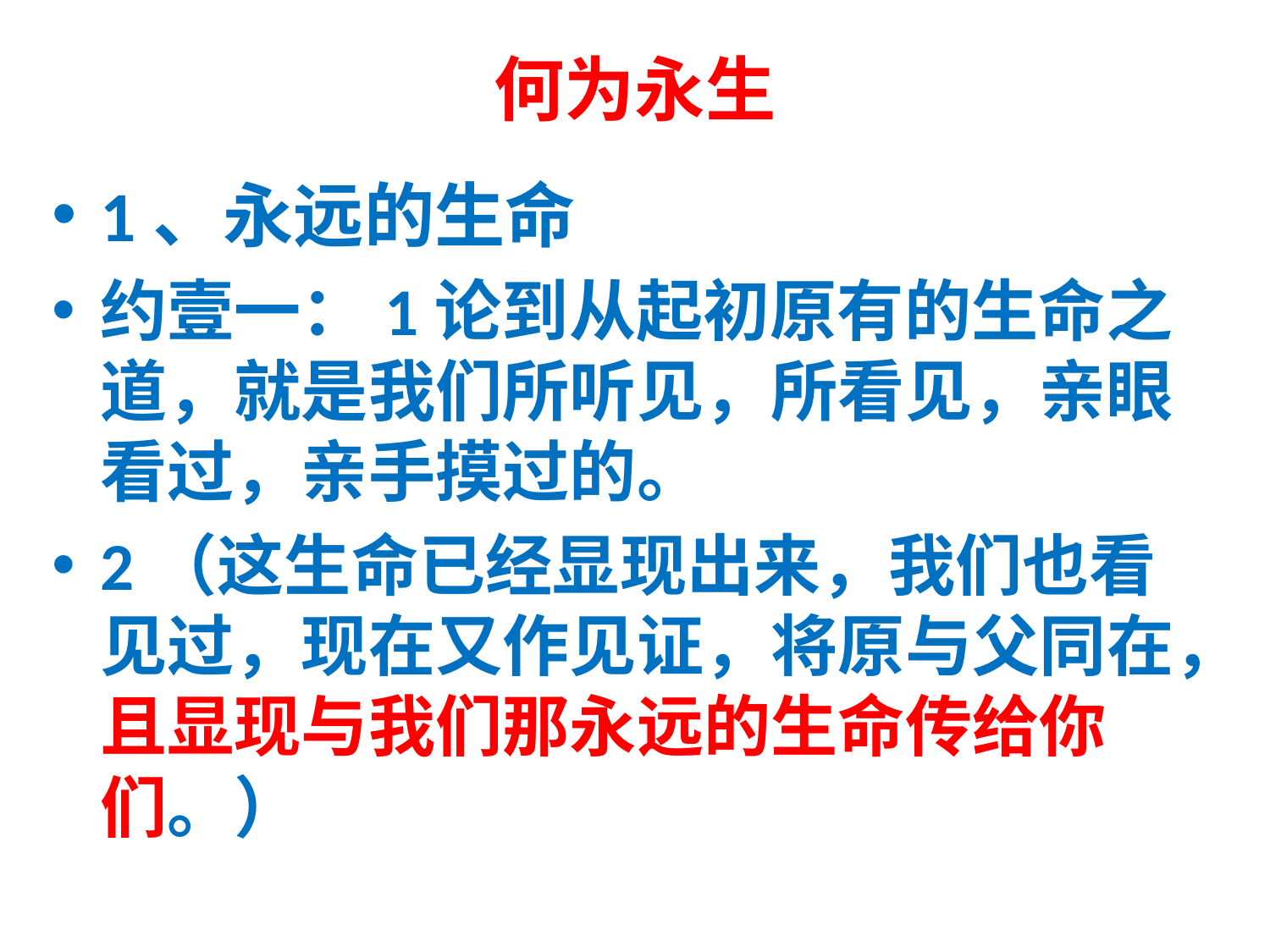

# 何为永生
1、永远的生命
约壹一：1论到从起初原有的生命之道，就是我们所听见，所看见，亲眼看过，亲手摸过的。
2（这生命已经显现出来，我们也看见过，现在又作见证，将原与父同在，且显现与我们那永远的生命传给你们。）